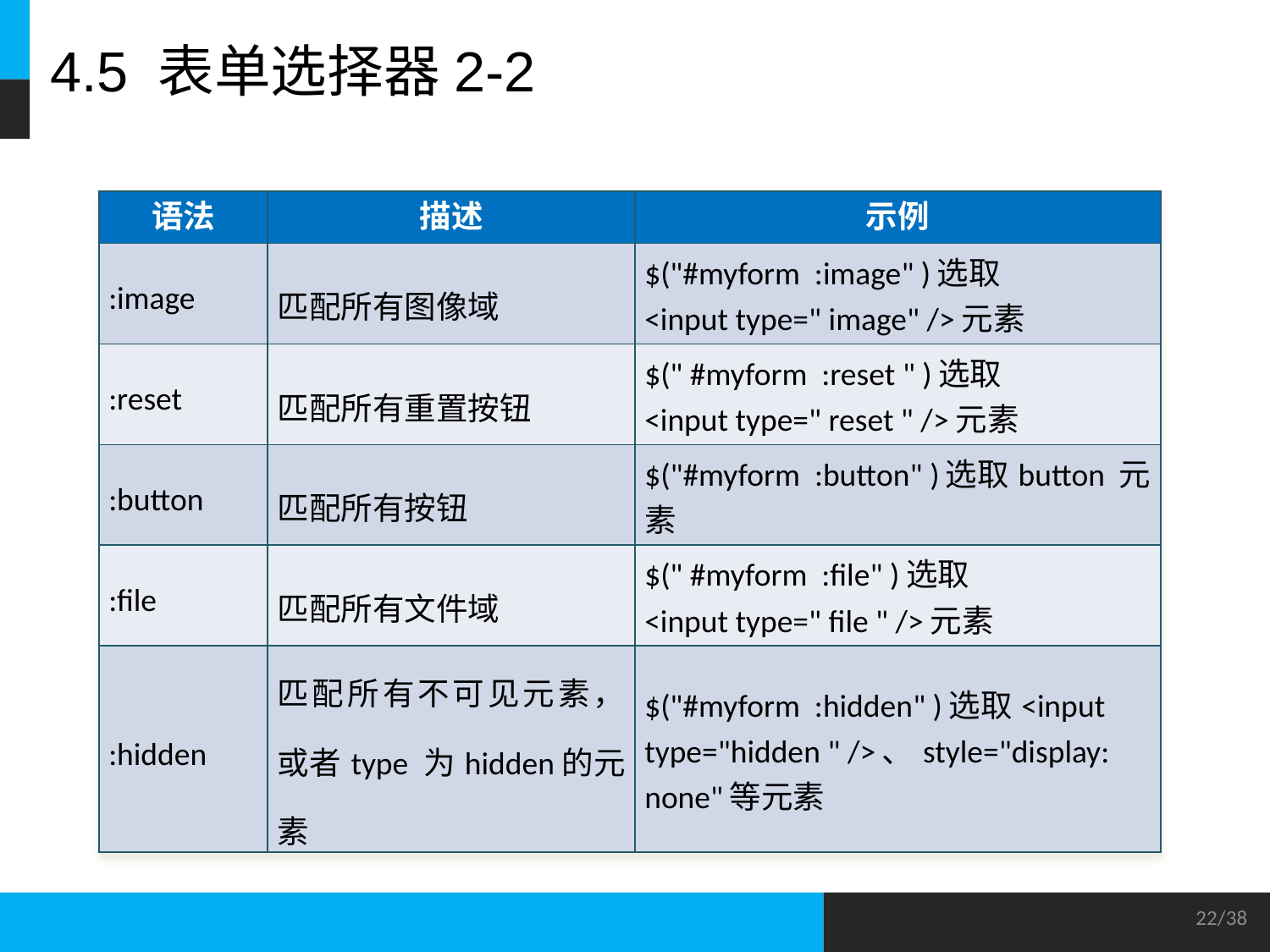

# 4.5 表单选择器2-2
| 语法 | 描述 | 示例 |
| --- | --- | --- |
| :image | 匹配所有图像域 | $("#myform :image" )选取 <input type=" image" />元素 |
| :reset | 匹配所有重置按钮 | $(" #myform :reset " )选取 <input type=" reset " />元素 |
| :button | 匹配所有按钮 | $("#myform :button" )选取button 元素 |
| :file | 匹配所有文件域 | $(" #myform :file" )选取 <input type=" file " />元素 |
| :hidden | 匹配所有不可见元素，或者type 为hidden的元素 | $("#myform :hidden" )选取<input type="hidden " />、style="display: none"等元素 |
22/38